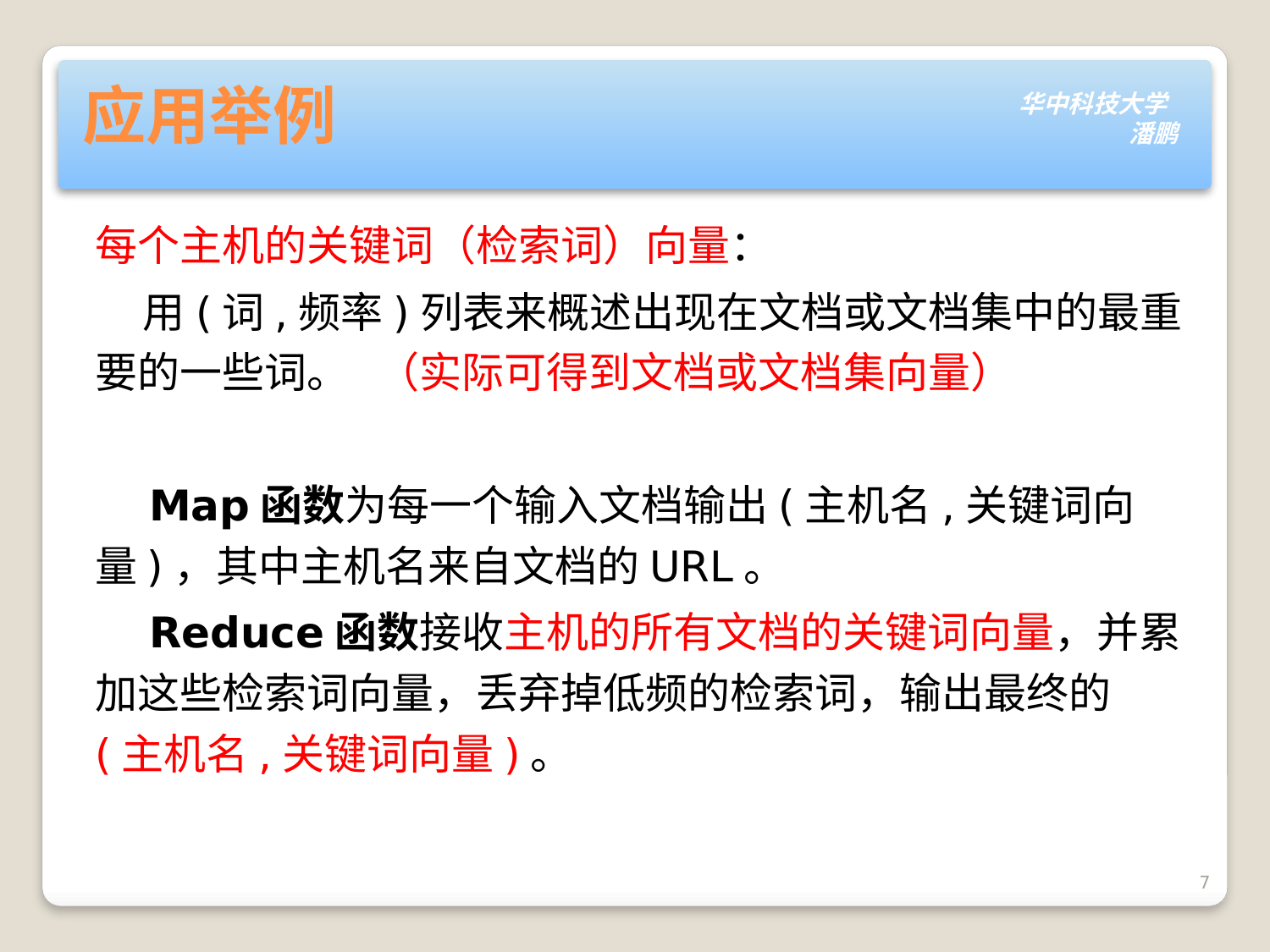

# 应用举例
每个主机的关键词（检索词）向量：
    用(词,频率)列表来概述出现在文档或文档集中的最重要的一些词。   （实际可得到文档或文档集向量）

    Map函数为每一个输入文档输出(主机名,关键词向量)，其中主机名来自文档的URL。
    Reduce函数接收主机的所有文档的关键词向量，并累加这些检索词向量，丢弃掉低频的检索词，输出最终的(主机名,关键词向量)。
7